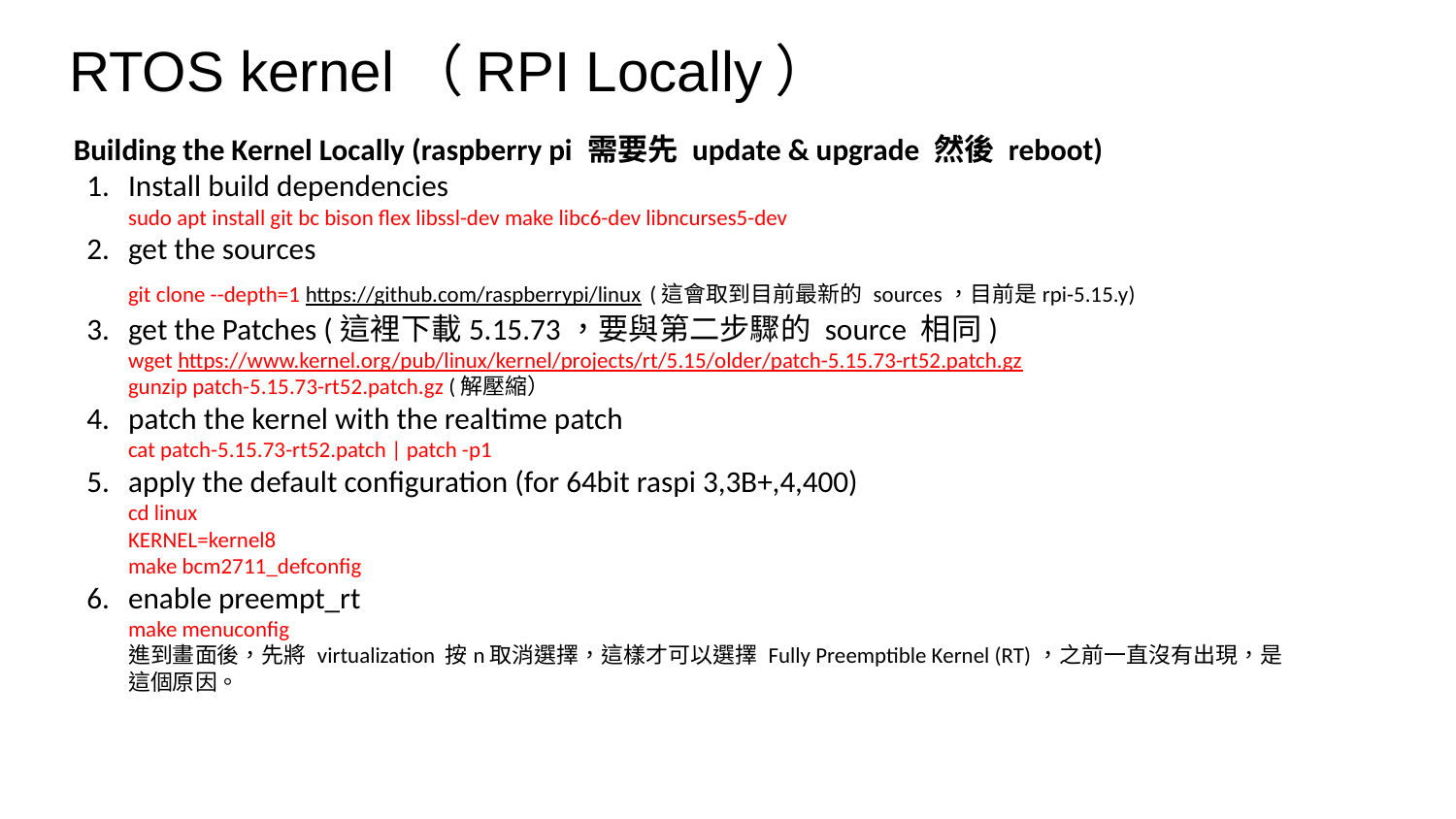

# RTOS kernel（RPI Locally）
Building the Kernel Locally (raspberry pi 需要先 update & upgrade 然後 reboot)
Install build dependencies
sudo apt install git bc bison flex libssl-dev make libc6-dev libncurses5-dev
get the sources
git clone --depth=1 https://github.com/raspberrypi/linux (這會取到目前最新的 sources，目前是rpi-5.15.y)
get the Patches (這裡下載5.15.73，要與第二步驟的 source 相同)
wget https://www.kernel.org/pub/linux/kernel/projects/rt/5.15/older/patch-5.15.73-rt52.patch.gz
gunzip patch-5.15.73-rt52.patch.gz (解壓縮）
patch the kernel with the realtime patch
cat patch-5.15.73-rt52.patch | patch -p1
apply the default configuration (for 64bit raspi 3,3B+,4,400)
cd linux
KERNEL=kernel8
make bcm2711_defconfig
enable preempt_rt
make menuconfig
進到畫面後，先將 virtualization 按n取消選擇，這樣才可以選擇 Fully Preemptible Kernel (RT)，之前一直沒有出現，是這個原因。